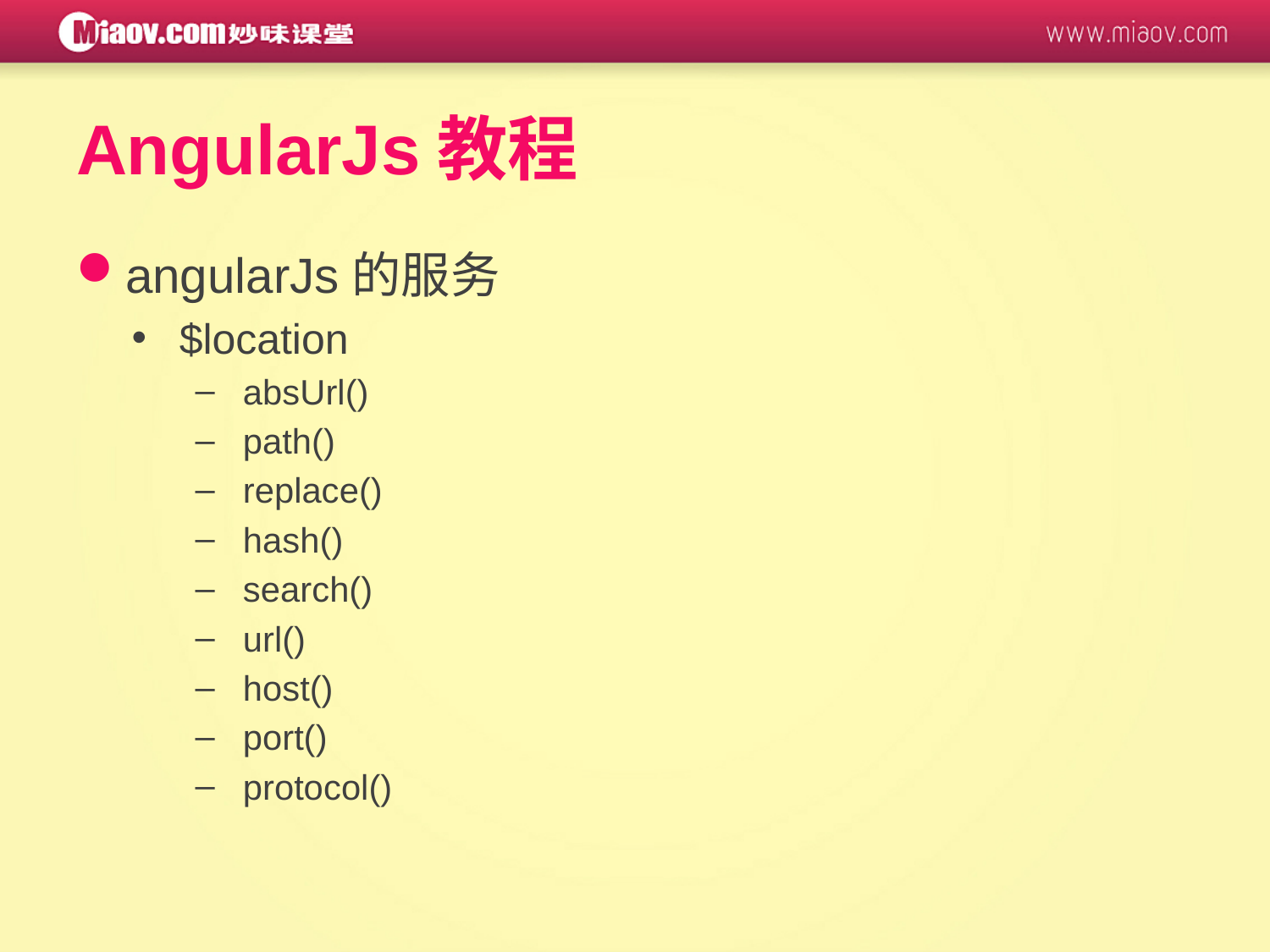

# AngularJs教程
angularJs的服务
$location
absUrl()
path()
replace()
hash()
search()
url()
host()
port()
protocol()